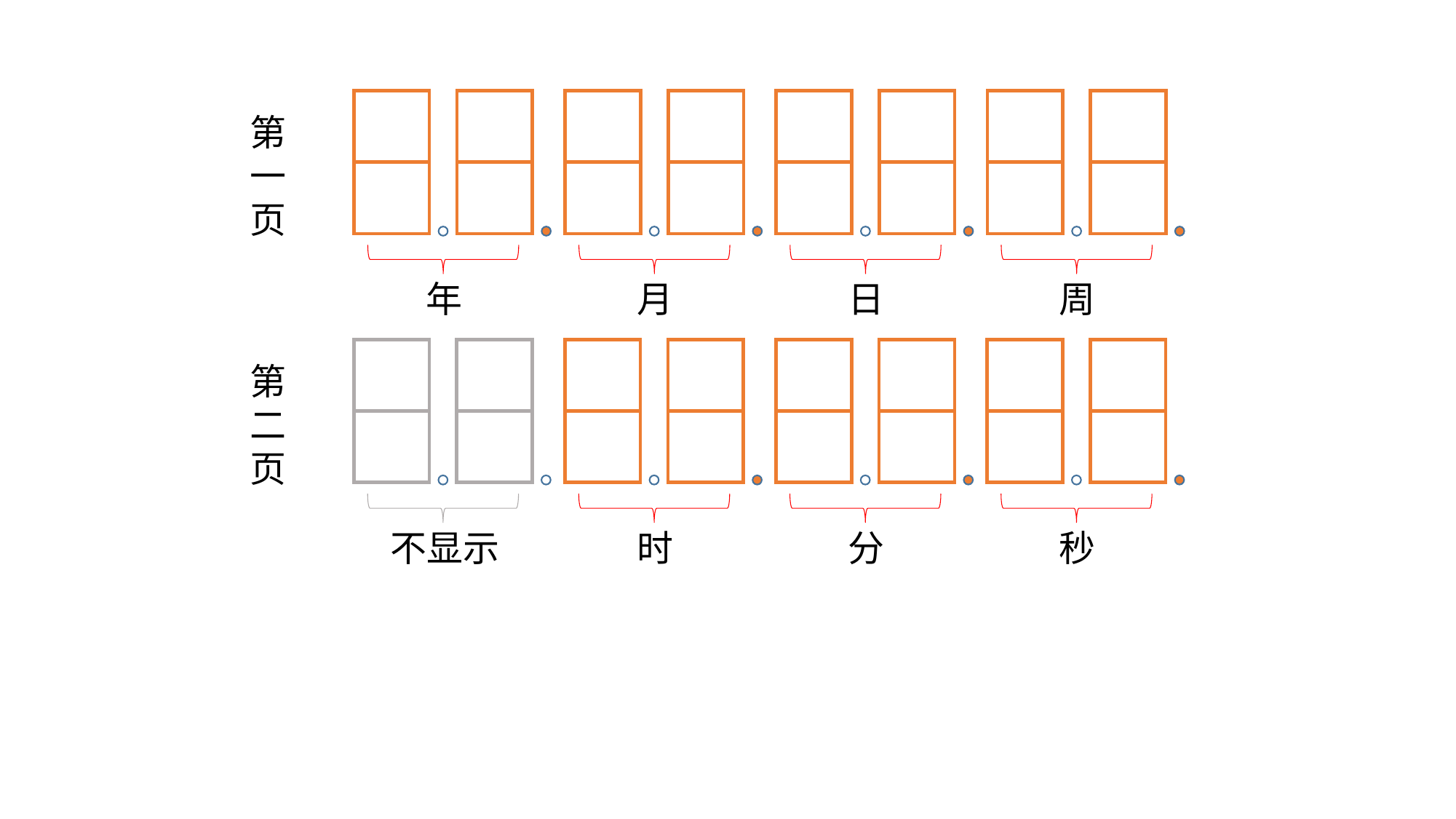

第
一
页

年
月
日
周

第
二
页

不显示
时
分
秒